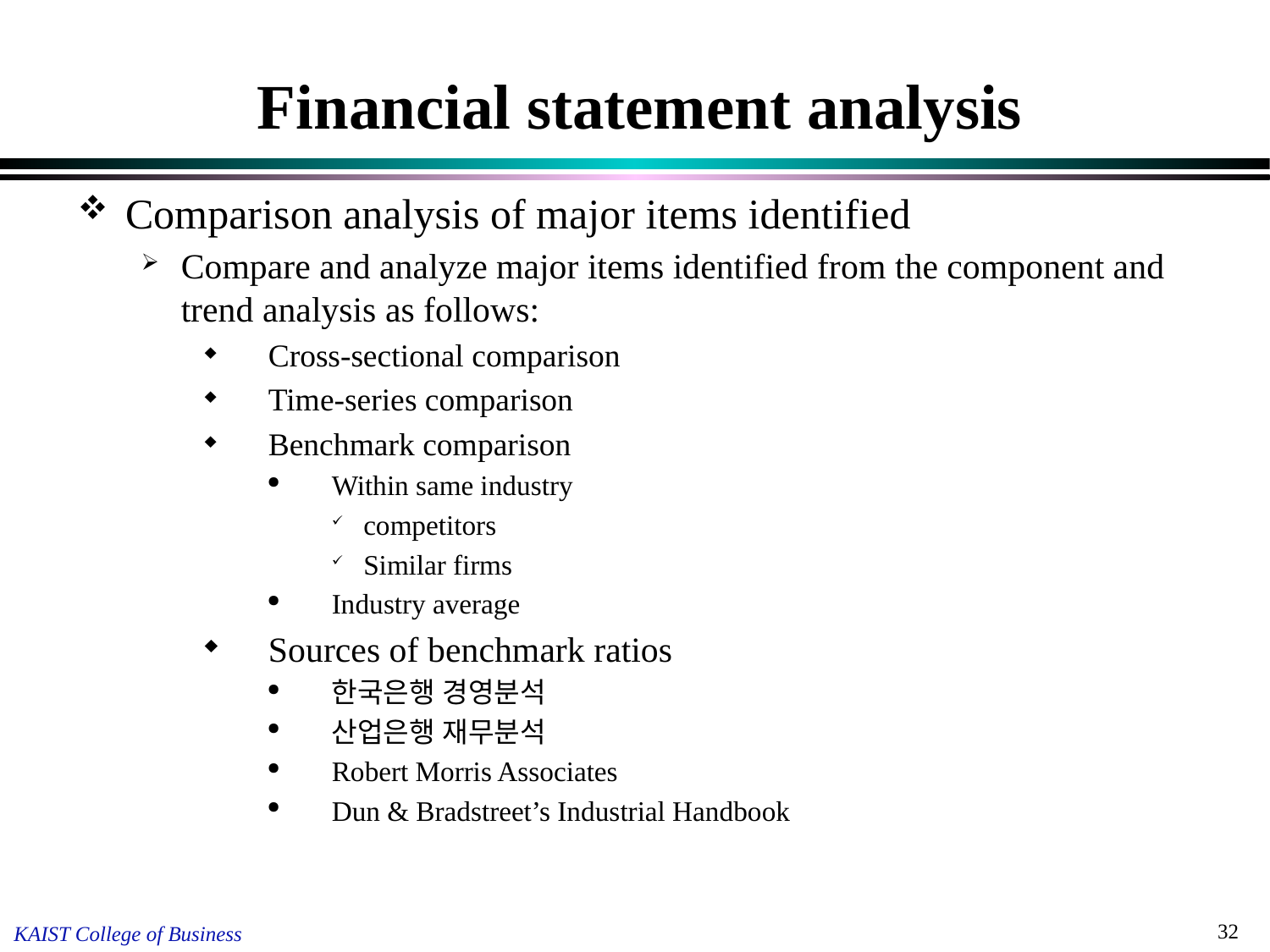

# Financial statement analysis
Comparison analysis of major items identified
Compare and analyze major items identified from the component and trend analysis as follows:
Cross-sectional comparison
Time-series comparison
Benchmark comparison
Within same industry
competitors
Similar firms
Industry average
Sources of benchmark ratios
한국은행 경영분석
산업은행 재무분석
Robert Morris Associates
Dun & Bradstreet’s Industrial Handbook